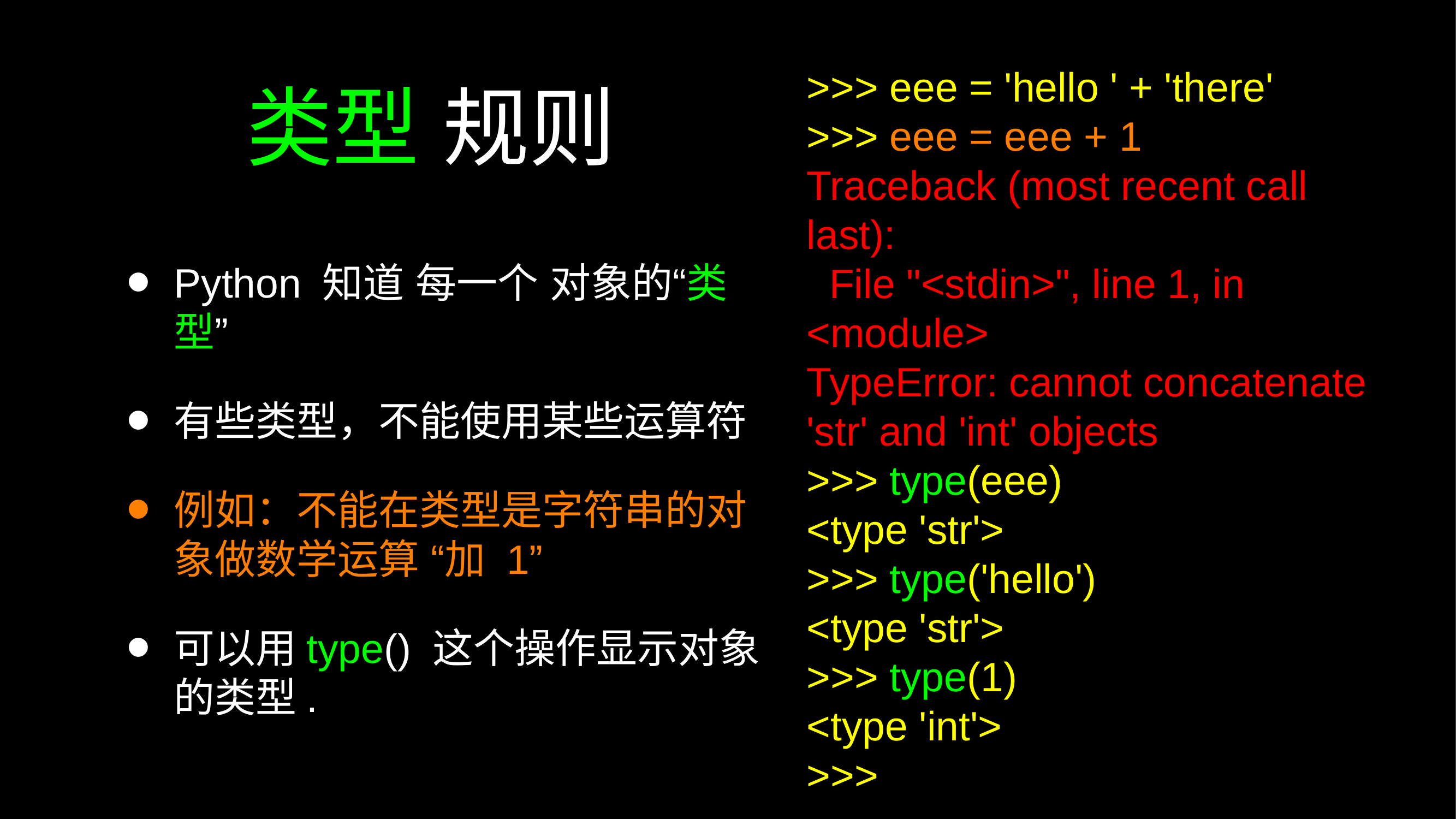

# 类型 规则
>>> eee = 'hello ' + 'there'
>>> eee = eee + 1
Traceback (most recent call last):
  File "<stdin>", line 1, in <module>
TypeError: cannot concatenate 'str' and 'int' objects
>>> type(eee)
<type 'str'>
>>> type('hello')
<type 'str'>
>>> type(1)
<type 'int'>
>>>
Python 知道 每一个 对象的“类型”
有些类型，不能使用某些运算符
例如：不能在类型是字符串的对象做数学运算 “加 1”
可以用type() 这个操作显示对象的类型.